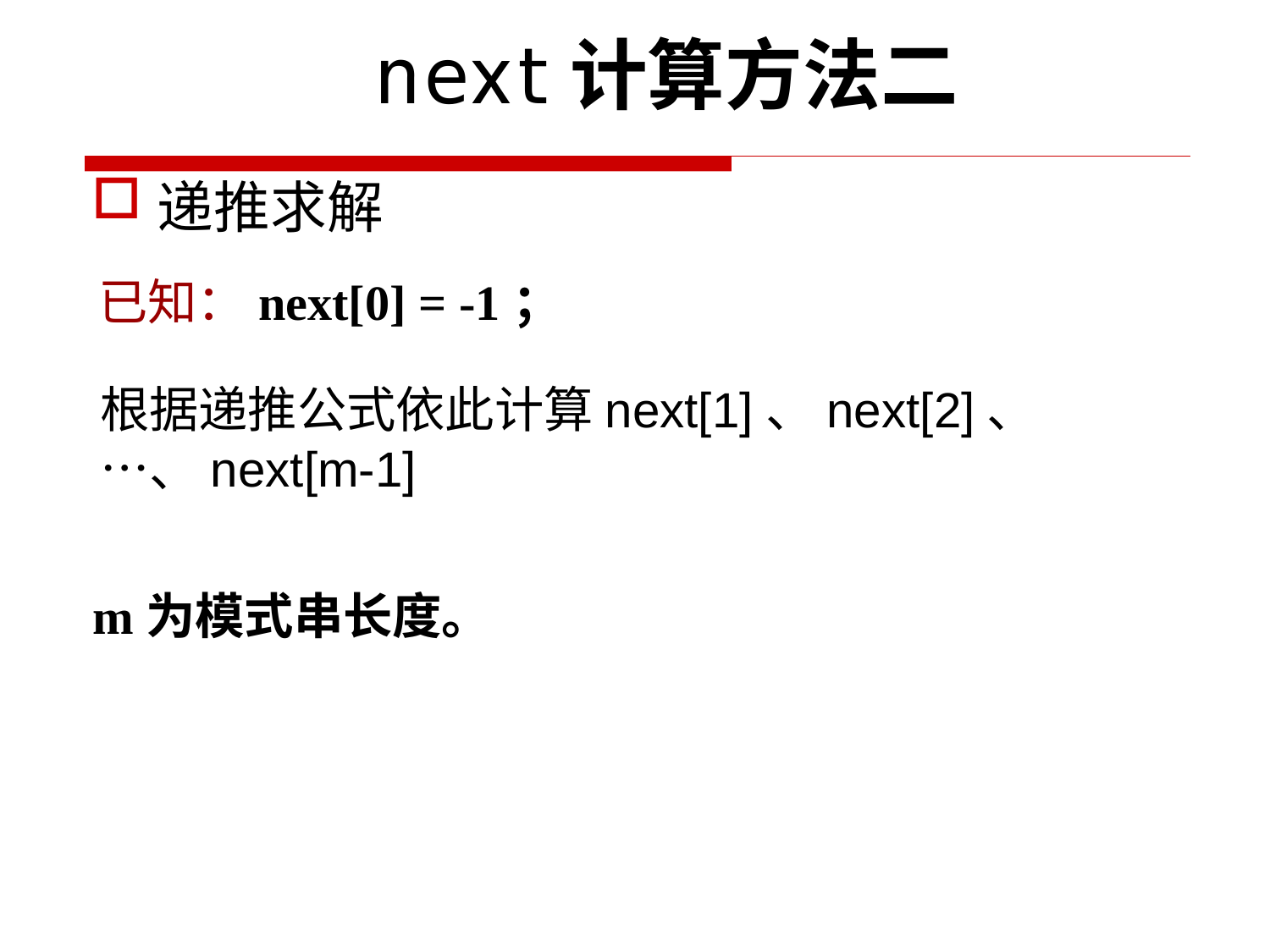

next计算方法二
递推求解
已知：next[0] = -1；
根据递推公式依此计算next[1]、next[2]、…、next[m-1]

m为模式串长度。